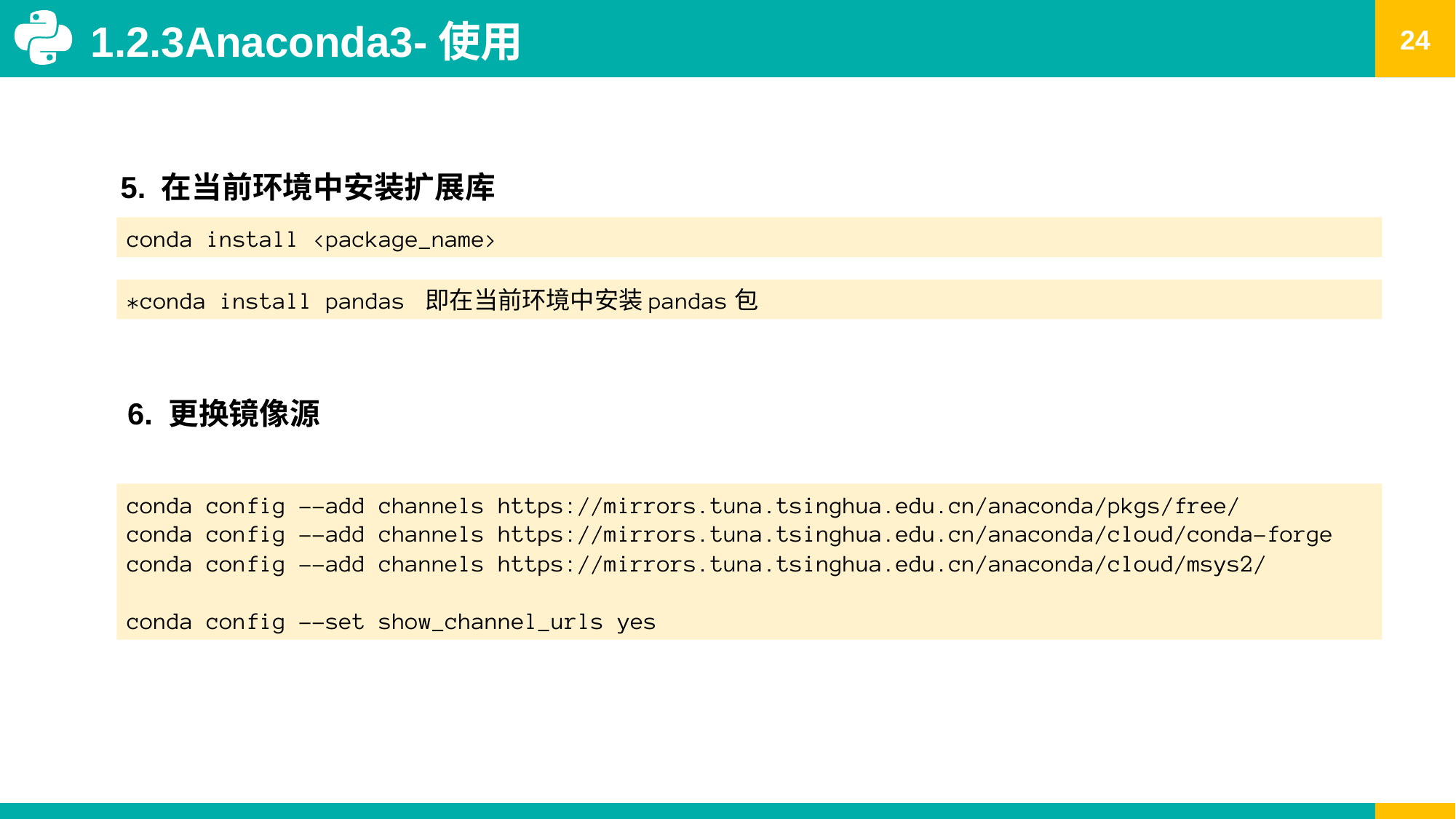

1.2.3Anaconda3-使用
5. 在当前环境中安装扩展库
conda install <package_name>
*conda install pandas 即在当前环境中安装pandas包
6. 更换镜像源

conda config --add channels https://mirrors.tuna.tsinghua.edu.cn/anaconda/pkgs/free/
conda config --add channels https://mirrors.tuna.tsinghua.edu.cn/anaconda/cloud/conda-forge
conda config --add channels https://mirrors.tuna.tsinghua.edu.cn/anaconda/cloud/msys2/

conda config --set show_channel_urls yes
Signature